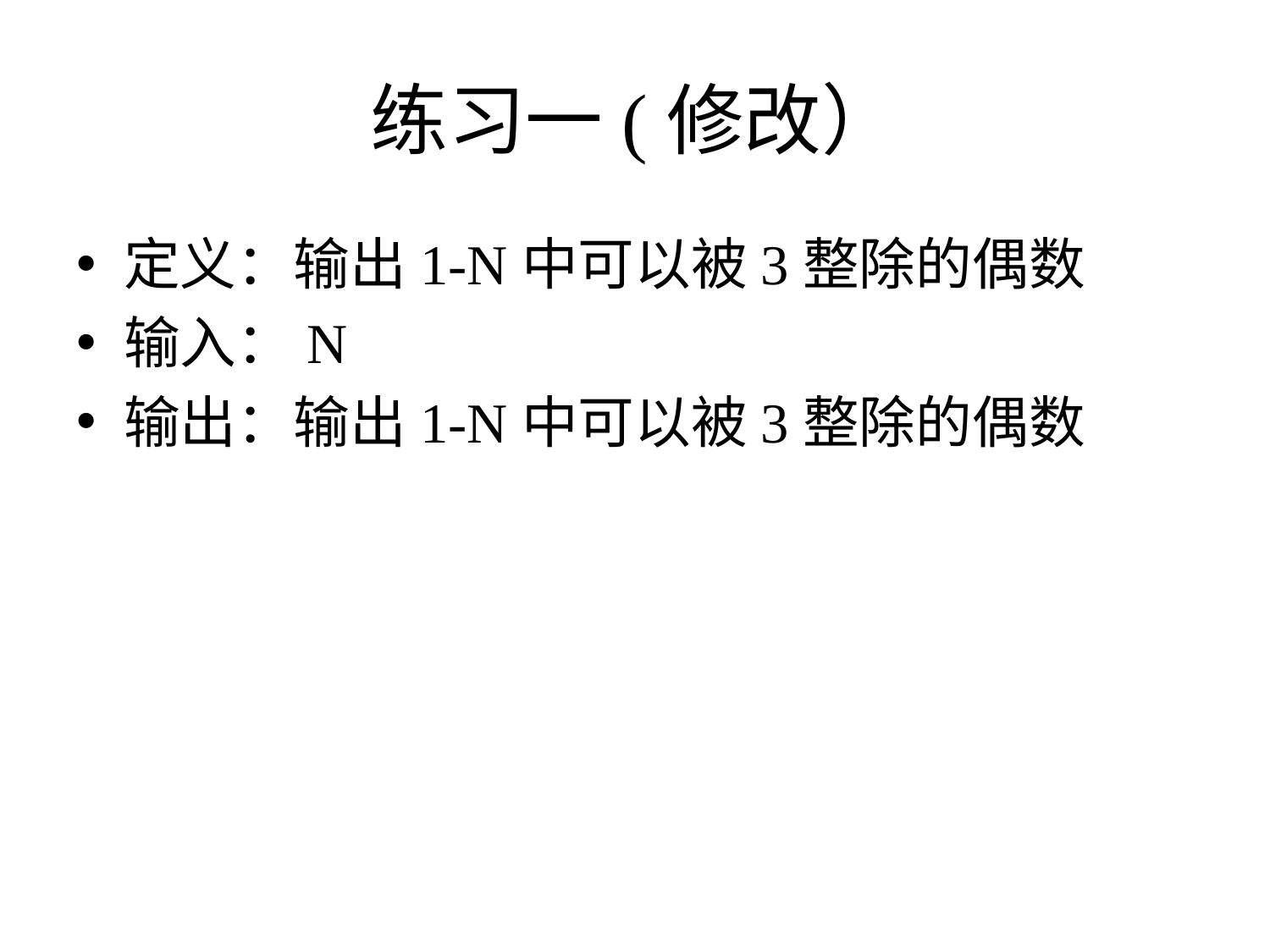

# 练习一(修改）
定义：输出1-N中可以被3整除的偶数
输入：N
输出：输出1-N中可以被3整除的偶数